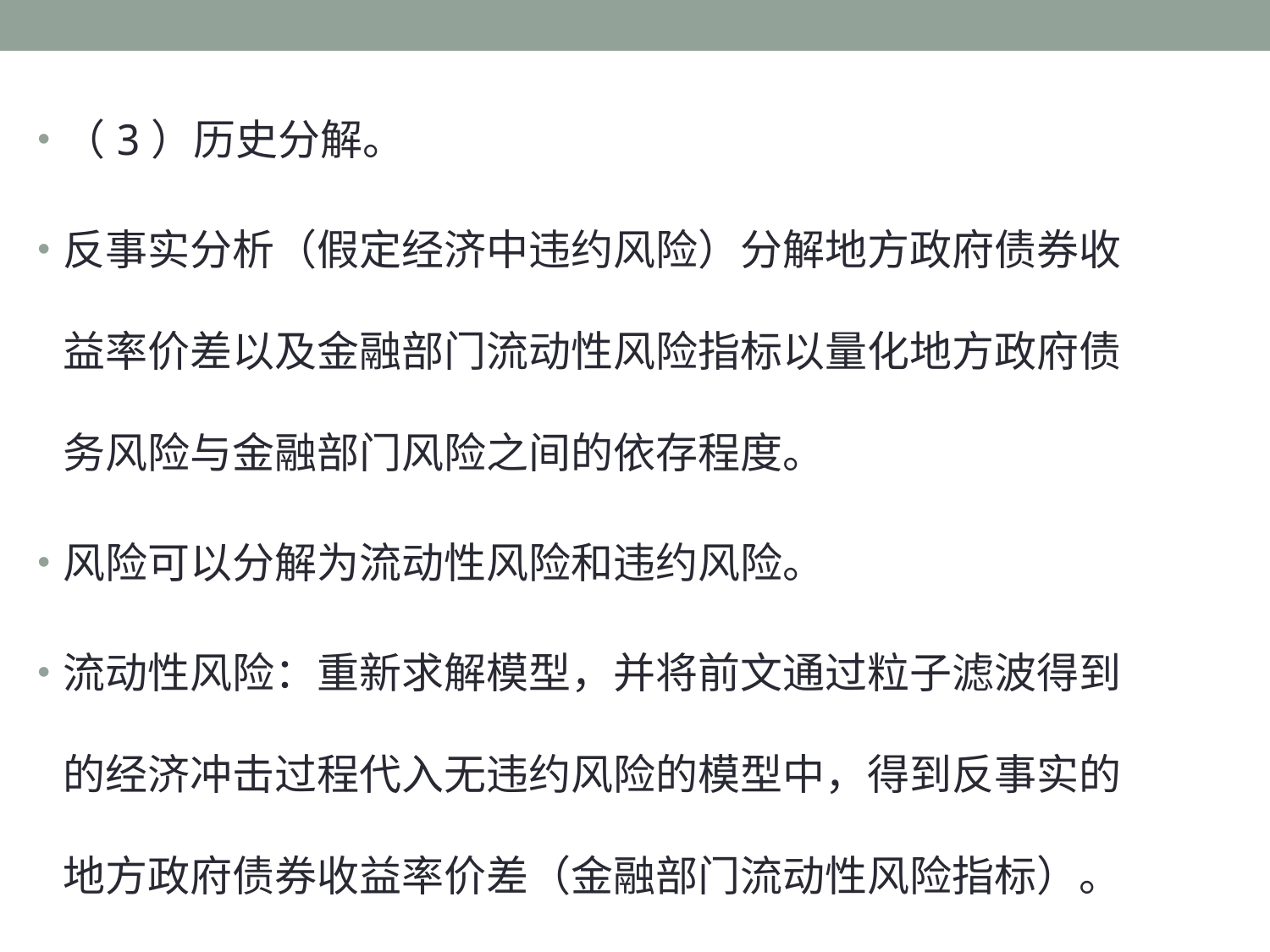

（3）历史分解。
反事实分析（假定经济中违约风险）分解地方政府债券收益率价差以及金融部门流动性风险指标以量化地方政府债务风险与金融部门风险之间的依存程度。
风险可以分解为流动性风险和违约风险。
流动性风险：重新求解模型，并将前文通过粒子滤波得到的经济冲击过程代入无违约风险的模型中，得到反事实的地方政府债券收益率价差（金融部门流动性风险指标）。